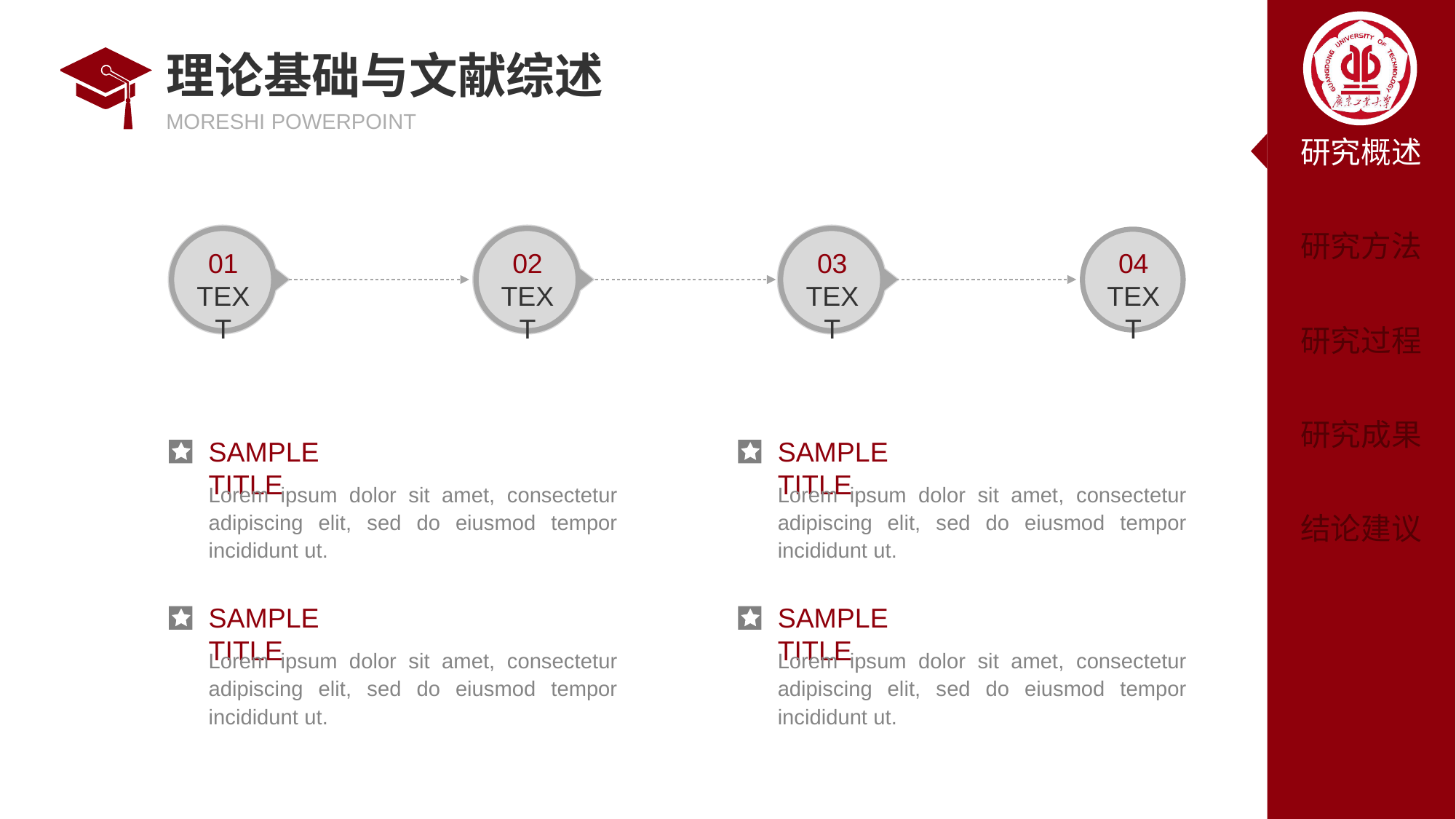

# 理论基础与文献综述

01
TEXT
02
TEXT
03
TEXT
04
TEXT
SAMPLE TITLE
SAMPLE TITLE

Lorem ipsum dolor sit amet, consectetur adipiscing elit, sed do eiusmod tempor incididunt ut.
Lorem ipsum dolor sit amet, consectetur adipiscing elit, sed do eiusmod tempor incididunt ut.
SAMPLE TITLE
SAMPLE TITLE

Lorem ipsum dolor sit amet, consectetur adipiscing elit, sed do eiusmod tempor incididunt ut.
Lorem ipsum dolor sit amet, consectetur adipiscing elit, sed do eiusmod tempor incididunt ut.